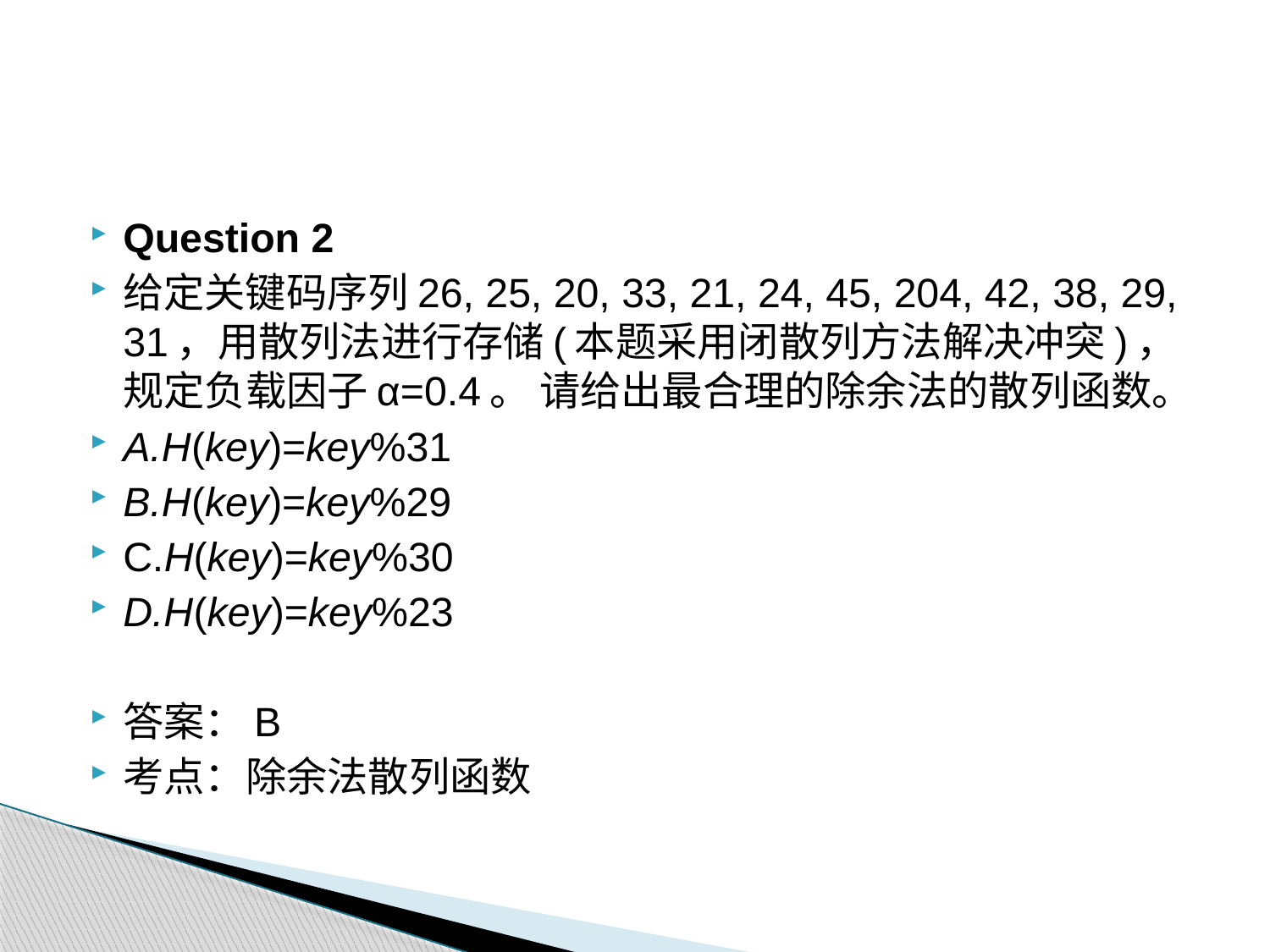

#
Question 2
给定关键码序列26, 25, 20, 33, 21, 24, 45, 204, 42, 38, 29, 31，用散列法进行存储(本题采用闭散列方法解决冲突)，规定负载因子α=0.4。 请给出最合理的除余法的散列函数。
A.H(key)=key%31
B.H(key)=key%29
C.H(key)=key%30
D.H(key)=key%23

答案：B
考点：除余法散列函数